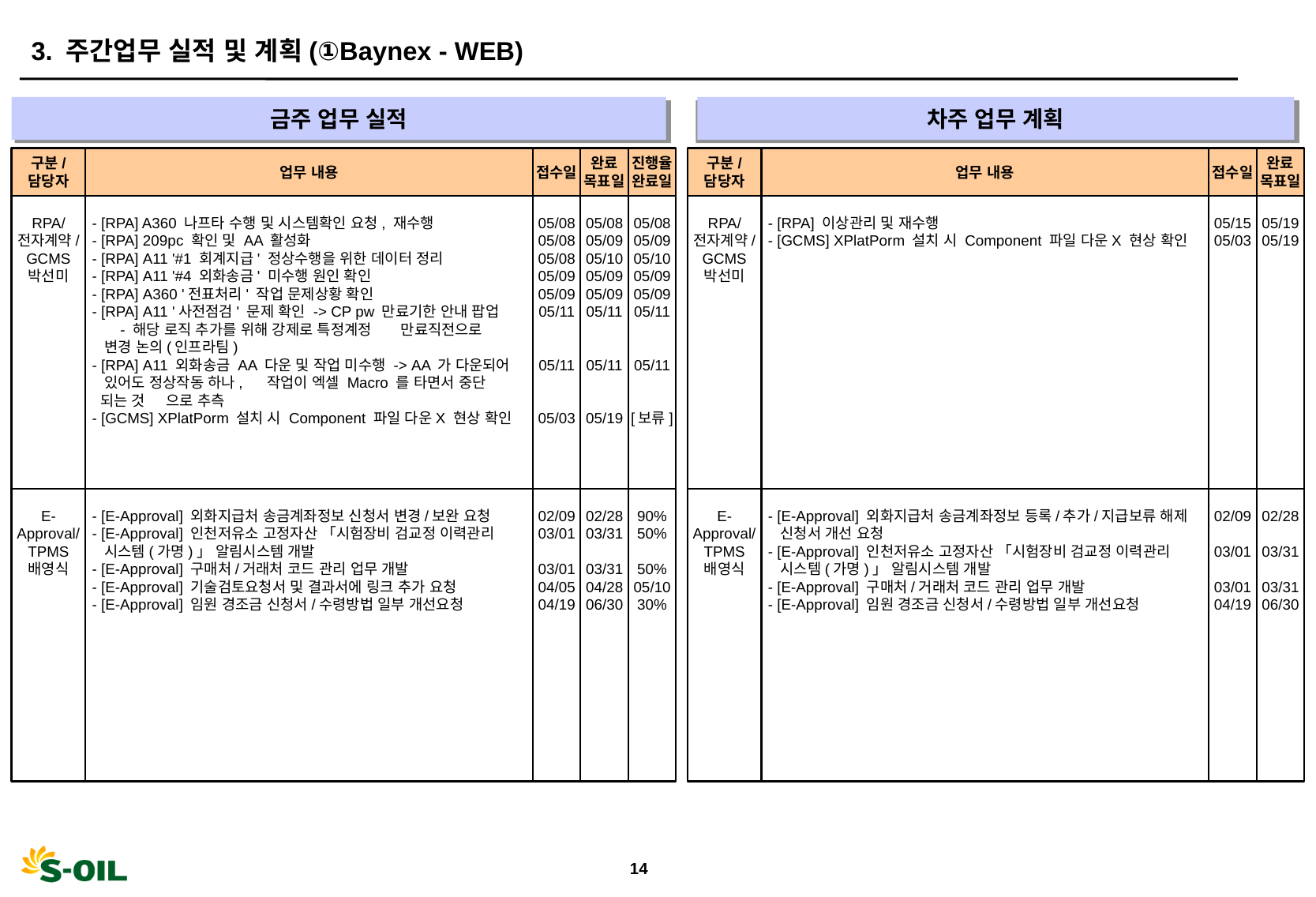

3. 주간업무 실적 및 계획(①Baynex - WEB)
금주 업무 실적
차주 업무 계획
" "
" "
구분/
담당자
업무 내용
접수일
완료
목표일
진행율
완료일
구분/
담당자
업무 내용
접수일
완료
목표일
RPA/
전자계약/
GCMS
박선미

- [RPA] A360 나프타 수행 및 시스템확인 요청, 재수행
- [RPA] 209pc 확인 및 AA 활성화
- [RPA] A11 '#1 회계지급' 정상수행을 위한 데이터 정리
- [RPA] A11 '#4 외화송금' 미수행 원인 확인
- [RPA] A360 '전표처리' 작업 문제상황 확인
- [RPA] A11 '사전점검' 문제 확인 -> CP pw 만료기한 안내 팝업
      - 해당 로직 추가를 위해 강제로 특정계정       만료직전으로
   변경 논의(인프라팀)
- [RPA] A11 외화송금 AA 다운 및 작업 미수행 -> AA 가 다운되어
   있어도 정상작동 하나,     작업이 엑셀 Macro 를 타면서 중단
  되는 것     으로 추측
- [GCMS] XPlatPorm 설치 시 Component 파일 다운X 현상 확인
05/08
05/08
05/08
05/09
05/09
05/11
05/11
05/03
05/08
05/09
05/10
05/09
05/09
05/11
05/11
05/19
05/08
05/09
05/10
05/09
05/09
05/11
05/11
[보류]
RPA/
전자계약/
GCMS
박선미

- [RPA] 이상관리 및 재수행
- [GCMS] XPlatPorm 설치 시 Component 파일 다운X 현상 확인
05/15
05/03
05/19
05/19
E-Approval/
TPMS
배영식

- [E-Approval] 외화지급처 송금계좌정보 신청서 변경/보완 요청
- [E-Approval] 인천저유소 고정자산 「시험장비 검교정 이력관리
   시스템(가명)」 알림시스템 개발
- [E-Approval] 구매처/거래처 코드 관리 업무 개발
- [E-Approval] 기술검토요청서 및 결과서에 링크 추가 요청
- [E-Approval] 임원 경조금 신청서/수령방법 일부 개선요청
02/09
03/01
03/01
04/05
04/19
02/28
03/31
03/31
04/28
06/30
90%
50%
50%
05/10
30%
E-Approval/
TPMS
배영식

- [E-Approval] 외화지급처 송금계좌정보 등록/추가/지급보류 해제
   신청서 개선 요청
- [E-Approval] 인천저유소 고정자산 「시험장비 검교정 이력관리
   시스템(가명)」 알림시스템 개발
- [E-Approval] 구매처/거래처 코드 관리 업무 개발
- [E-Approval] 임원 경조금 신청서/수령방법 일부 개선요청
02/09
03/01
03/01
04/19
02/28
03/31
03/31
06/30